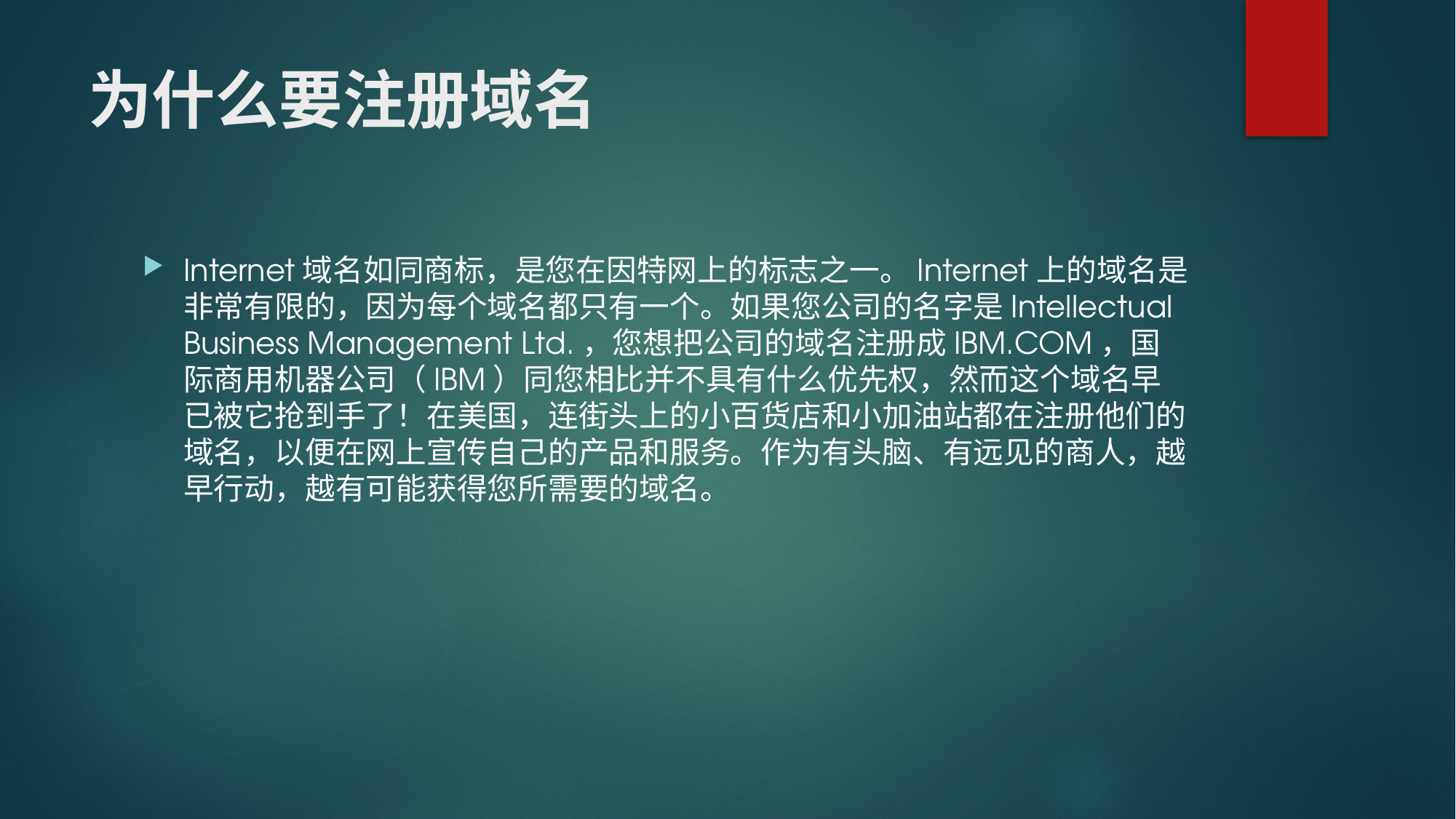

# 为什么要注册域名
Internet域名如同商标，是您在因特网上的标志之一。Internet上的域名是非常有限的，因为每个域名都只有一个。如果您公司的名字是Intellectual Business Management Ltd.，您想把公司的域名注册成IBM.COM，国际商用机器公司（IBM）同您相比并不具有什么优先权，然而这个域名早已被它抢到手了！在美国，连街头上的小百货店和小加油站都在注册他们的域名，以便在网上宣传自己的产品和服务。作为有头脑、有远见的商人，越早行动，越有可能获得您所需要的域名。